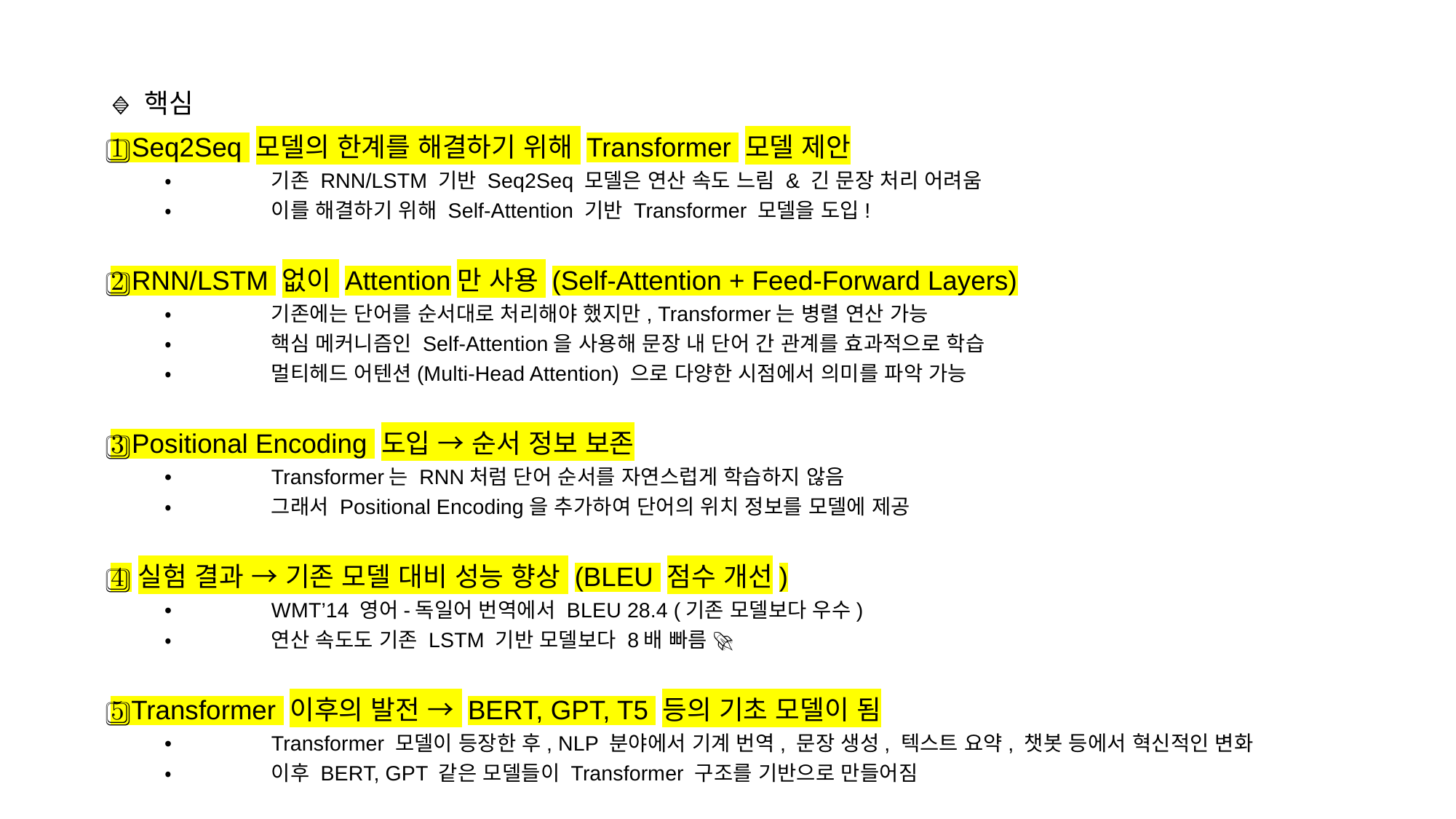

🔹 핵심
1️⃣ Seq2Seq 모델의 한계를 해결하기 위해 Transformer 모델 제안
•	기존 RNN/LSTM 기반 Seq2Seq 모델은 연산 속도 느림 & 긴 문장 처리 어려움
•	이를 해결하기 위해 Self-Attention 기반 Transformer 모델을 도입!

2️⃣ RNN/LSTM 없이 Attention만 사용 (Self-Attention + Feed-Forward Layers)
•	기존에는 단어를 순서대로 처리해야 했지만, Transformer는 병렬 연산 가능
•	핵심 메커니즘인 Self-Attention을 사용해 문장 내 단어 간 관계를 효과적으로 학습
•	멀티헤드 어텐션(Multi-Head Attention) 으로 다양한 시점에서 의미를 파악 가능

3️⃣ Positional Encoding 도입 → 순서 정보 보존
•	Transformer는 RNN처럼 단어 순서를 자연스럽게 학습하지 않음
•	그래서 Positional Encoding을 추가하여 단어의 위치 정보를 모델에 제공

4️⃣ 실험 결과 → 기존 모델 대비 성능 향상 (BLEU 점수 개선)
•	WMT’14 영어-독일어 번역에서 BLEU 28.4 (기존 모델보다 우수)
•	연산 속도도 기존 LSTM 기반 모델보다 8배 빠름 🚀

5️⃣ Transformer 이후의 발전 → BERT, GPT, T5 등의 기초 모델이 됨
•	Transformer 모델이 등장한 후, NLP 분야에서 기계 번역, 문장 생성, 텍스트 요약, 챗봇 등에서 혁신적인 변화
•	이후 BERT, GPT 같은 모델들이 Transformer 구조를 기반으로 만들어짐